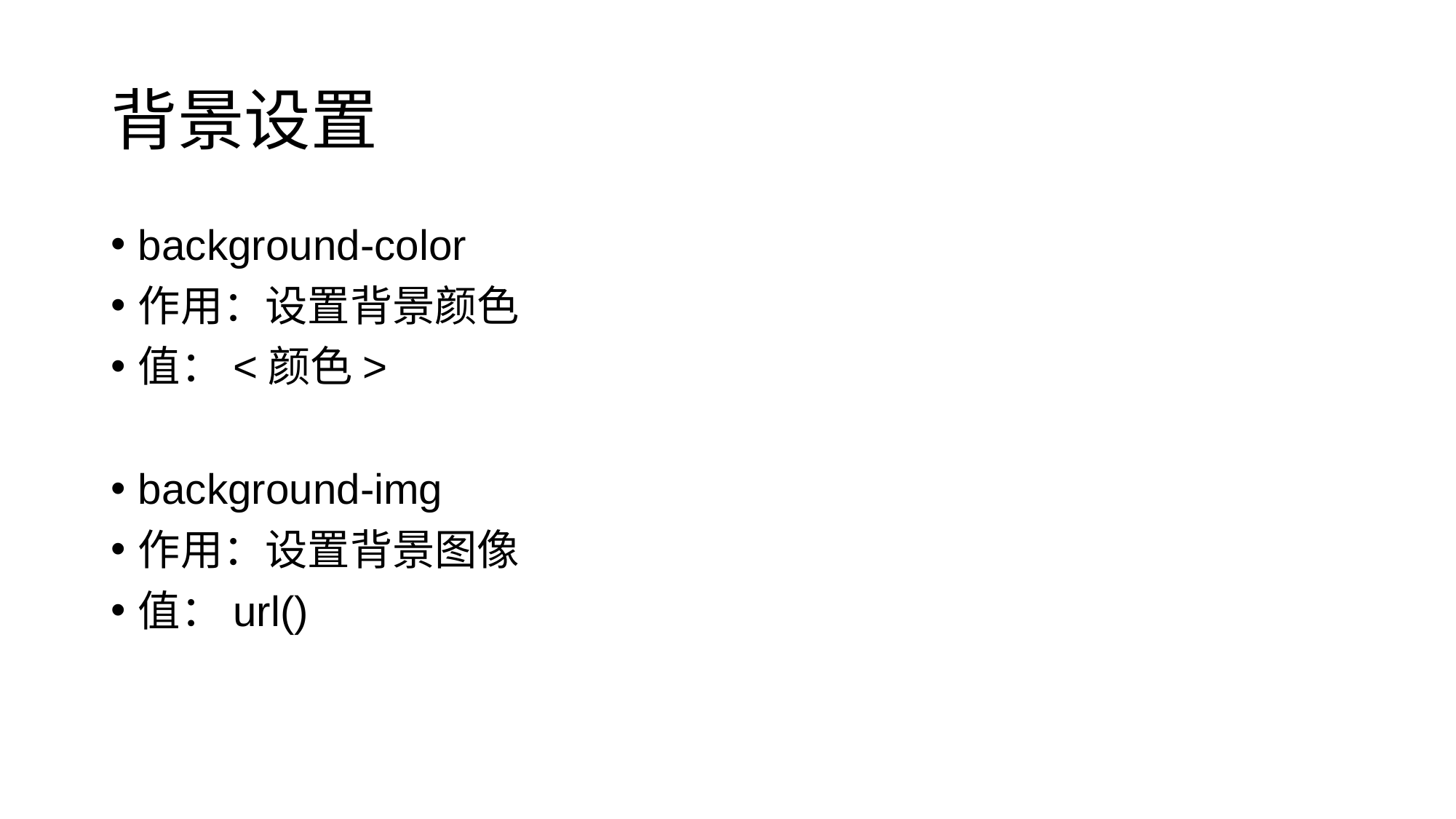

# 背景设置
background-color
作用：设置背景颜色
值：<颜色>

background-img
作用：设置背景图像
值：url()